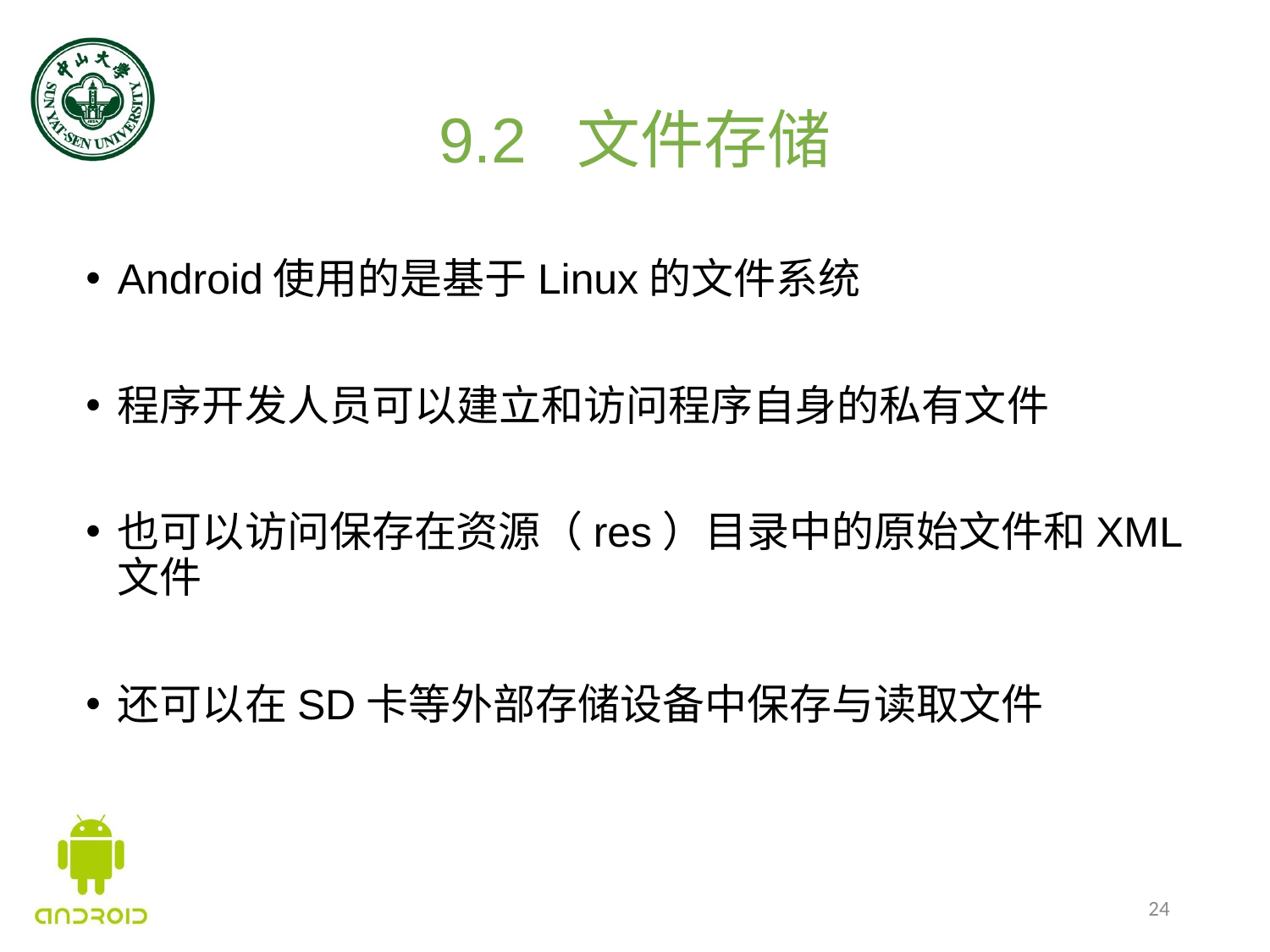

# 9.2  文件存储
Android使用的是基于Linux的文件系统

程序开发人员可以建立和访问程序自身的私有文件

也可以访问保存在资源（res）目录中的原始文件和XML文件

还可以在SD卡等外部存储设备中保存与读取文件

24